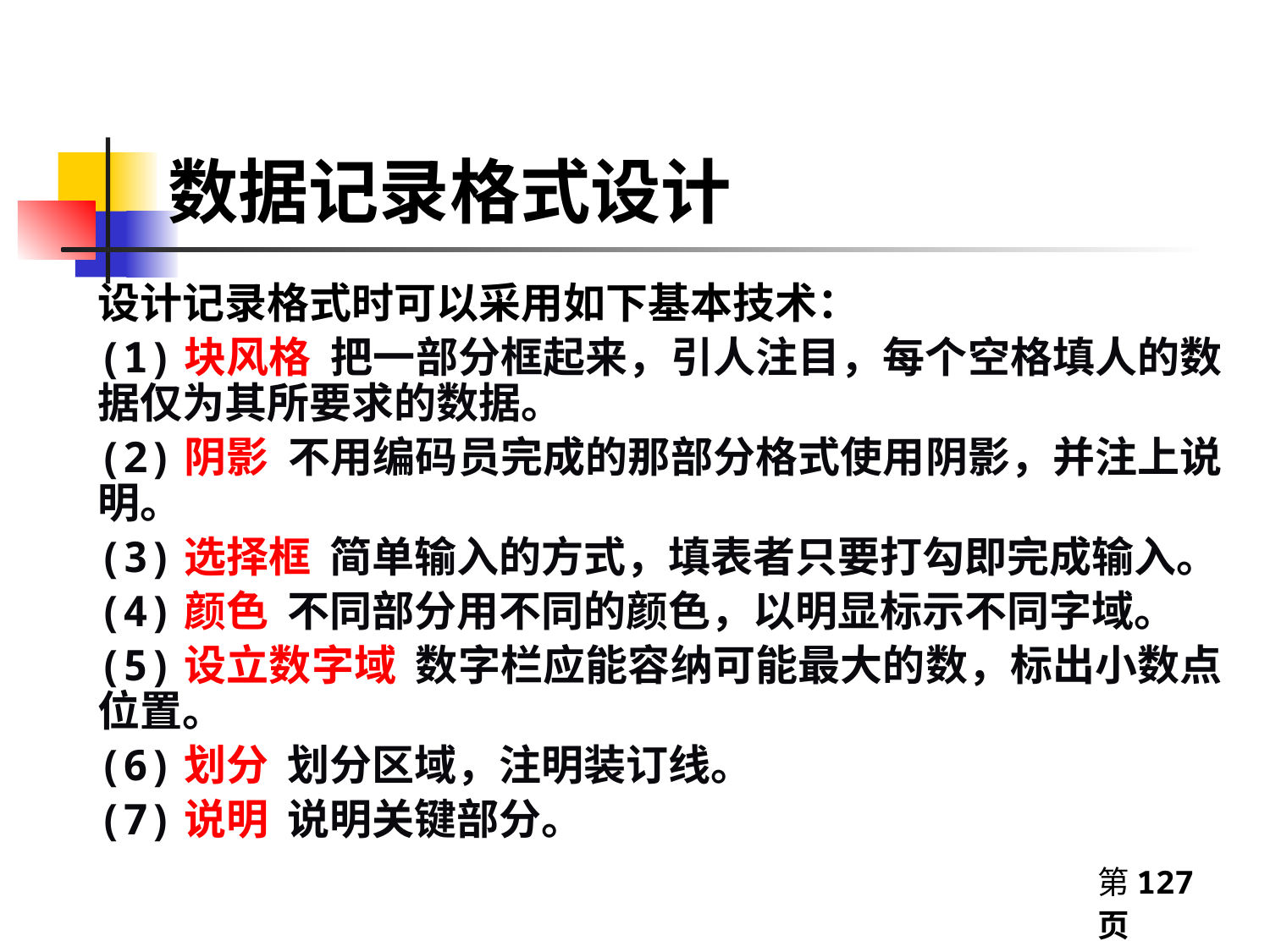

# 数据记录格式设计
设计记录格式时可以采用如下基本技术：
(1)块风格  把一部分框起来，引人注目，每个空格填人的数据仅为其所要求的数据。
(2)阴影  不用编码员完成的那部分格式使用阴影，并注上说明。
(3)选择框  简单输入的方式，填表者只要打勾即完成输入。
(4)颜色  不同部分用不同的颜色，以明显标示不同字域。
(5)设立数字域  数字栏应能容纳可能最大的数，标出小数点位置。
(6)划分  划分区域，注明装订线。
(7)说明  说明关键部分。